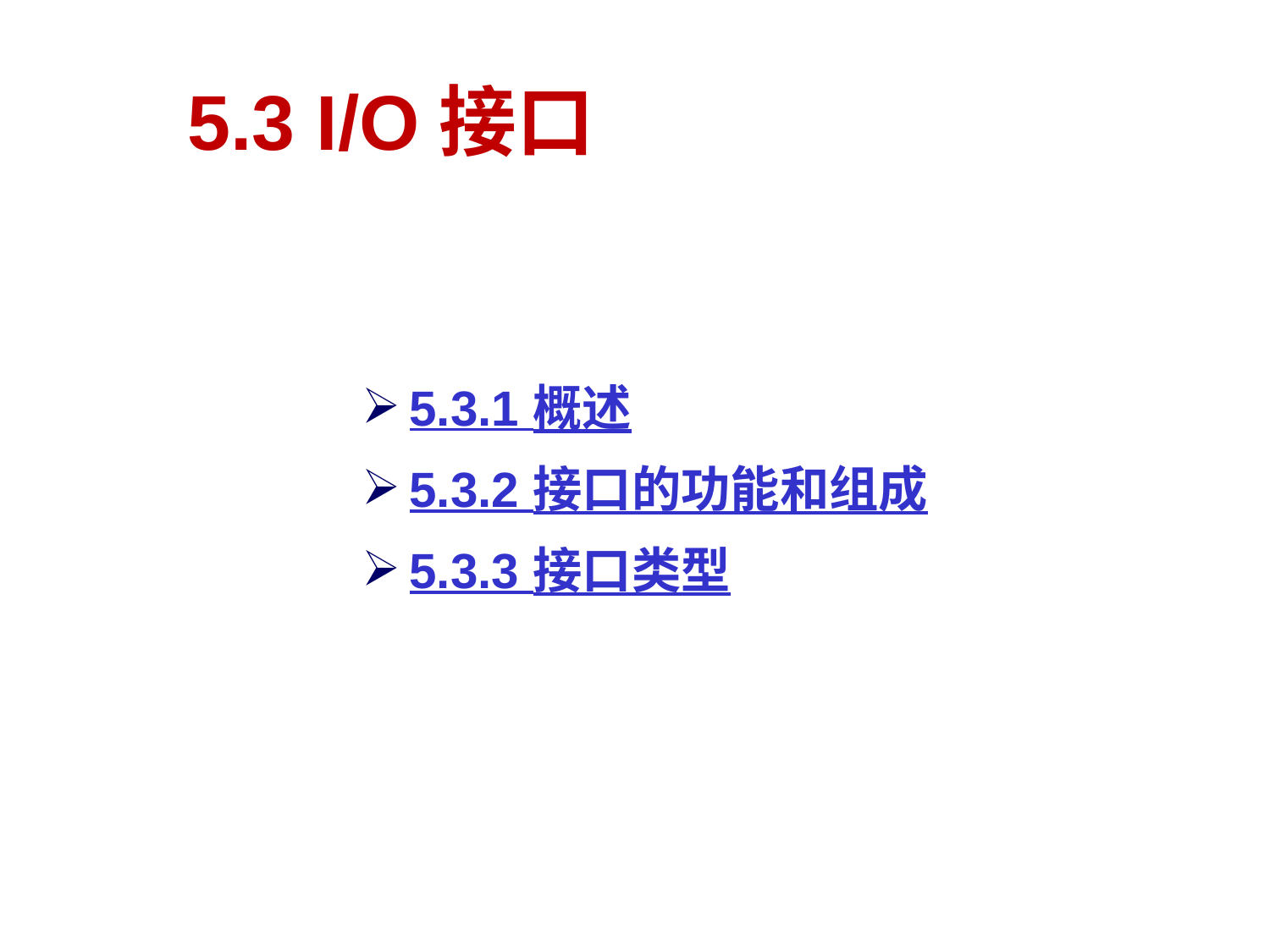

# 5.3 I/O接口
5.3.1 概述
5.3.2 接口的功能和组成
5.3.3 接口类型